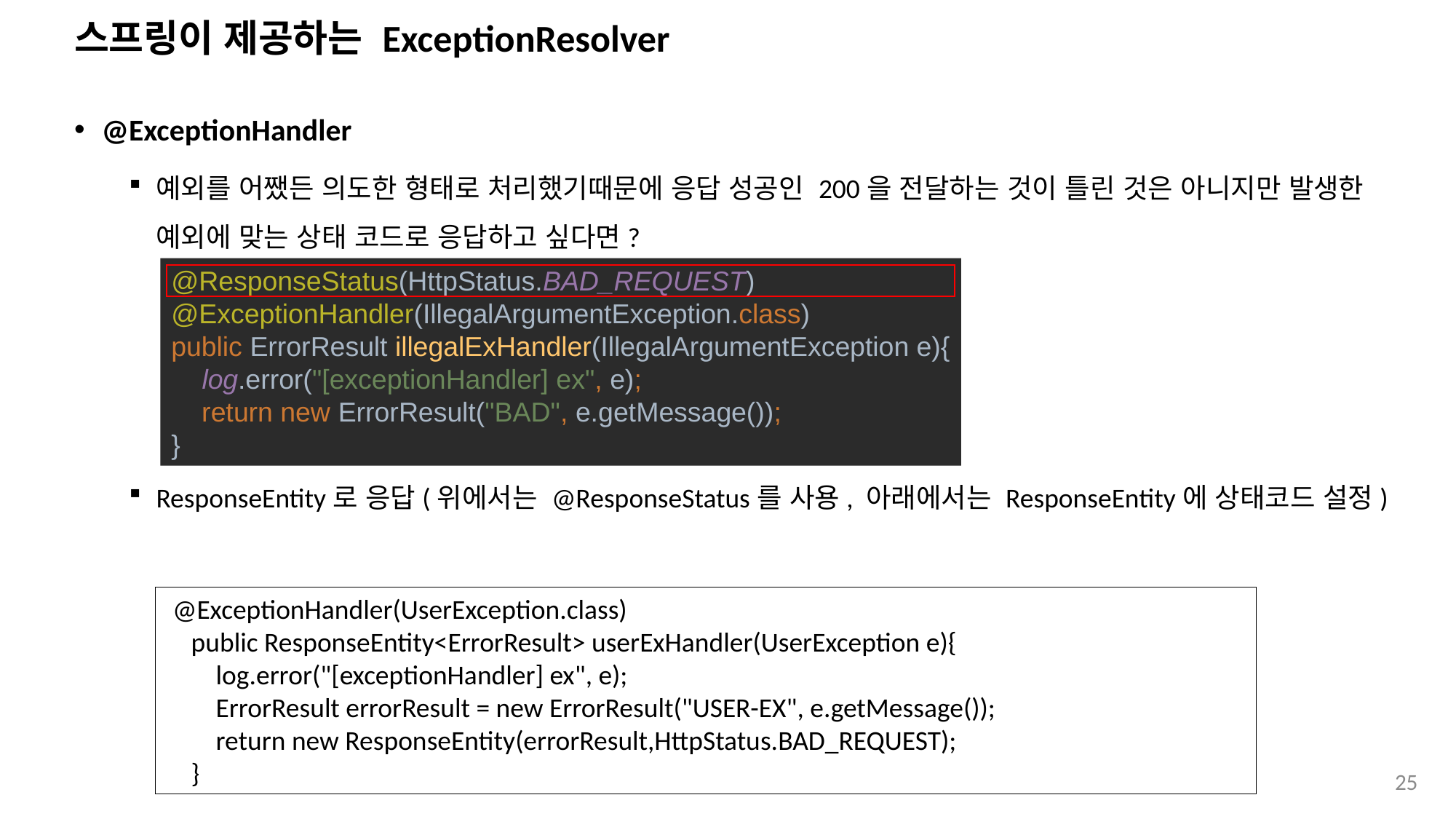

# 스프링이 제공하는 ExceptionResolver
@ExceptionHandler
예외를 어쨌든 의도한 형태로 처리했기때문에 응답 성공인 200을 전달하는 것이 틀린 것은 아니지만 발생한 예외에 맞는 상태 코드로 응답하고 싶다면?

ResponseEntity로 응답(위에서는 @ResponseStatus를 사용, 아래에서는 ResponseEntity에 상태코드 설정)

@ResponseStatus(HttpStatus.BAD_REQUEST)
@ExceptionHandler(IllegalArgumentException.class)
public ErrorResult illegalExHandler(IllegalArgumentException e){
    log.error("[exceptionHandler] ex", e);
    return new ErrorResult("BAD", e.getMessage());
}

 @ExceptionHandler(UserException.class)
    public ResponseEntity<ErrorResult> userExHandler(UserException e){
        log.error("[exceptionHandler] ex", e);
        ErrorResult errorResult = new ErrorResult("USER-EX", e.getMessage());
        return new ResponseEntity(errorResult,HttpStatus.BAD_REQUEST);
    }
25